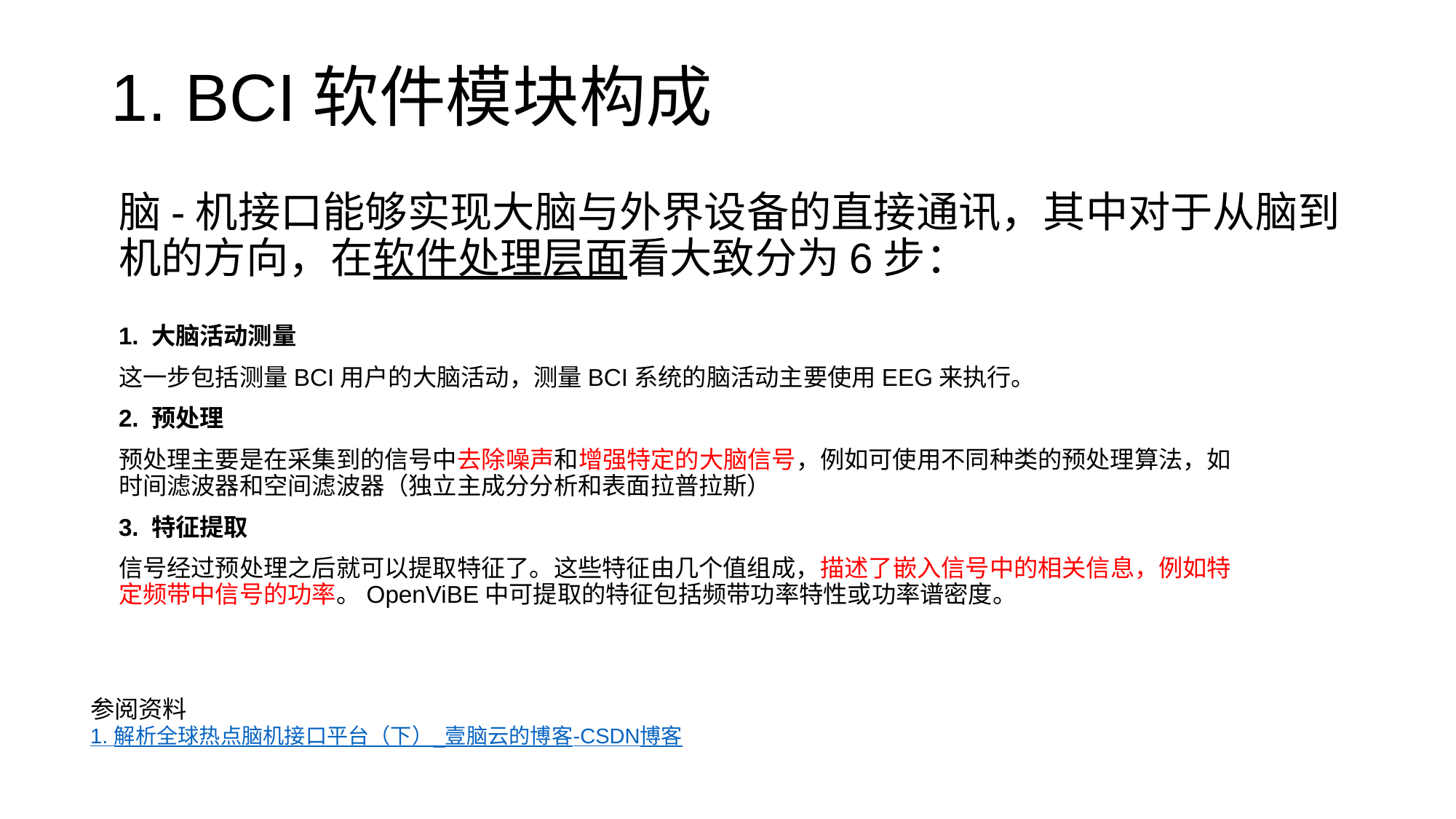

# 1. BCI软件模块构成
脑-机接口能够实现大脑与外界设备的直接通讯，其中对于从脑到机的方向，在软件处理层面看大致分为6步：
1. 大脑活动测量
这一步包括测量BCI用户的大脑活动，测量BCI系统的脑活动主要使用EEG来执行。
2. 预处理
预处理主要是在采集到的信号中去除噪声和增强特定的大脑信号，例如可使用不同种类的预处理算法，如时间滤波器和空间滤波器（独立主成分分析和表面拉普拉斯）
3. 特征提取
信号经过预处理之后就可以提取特征了。这些特征由几个值组成，描述了嵌入信号中的相关信息，例如特定频带中信号的功率。OpenViBE中可提取的特征包括频带功率特性或功率谱密度。
参阅资料
1. 解析全球热点脑机接口平台（下）_壹脑云的博客-CSDN博客